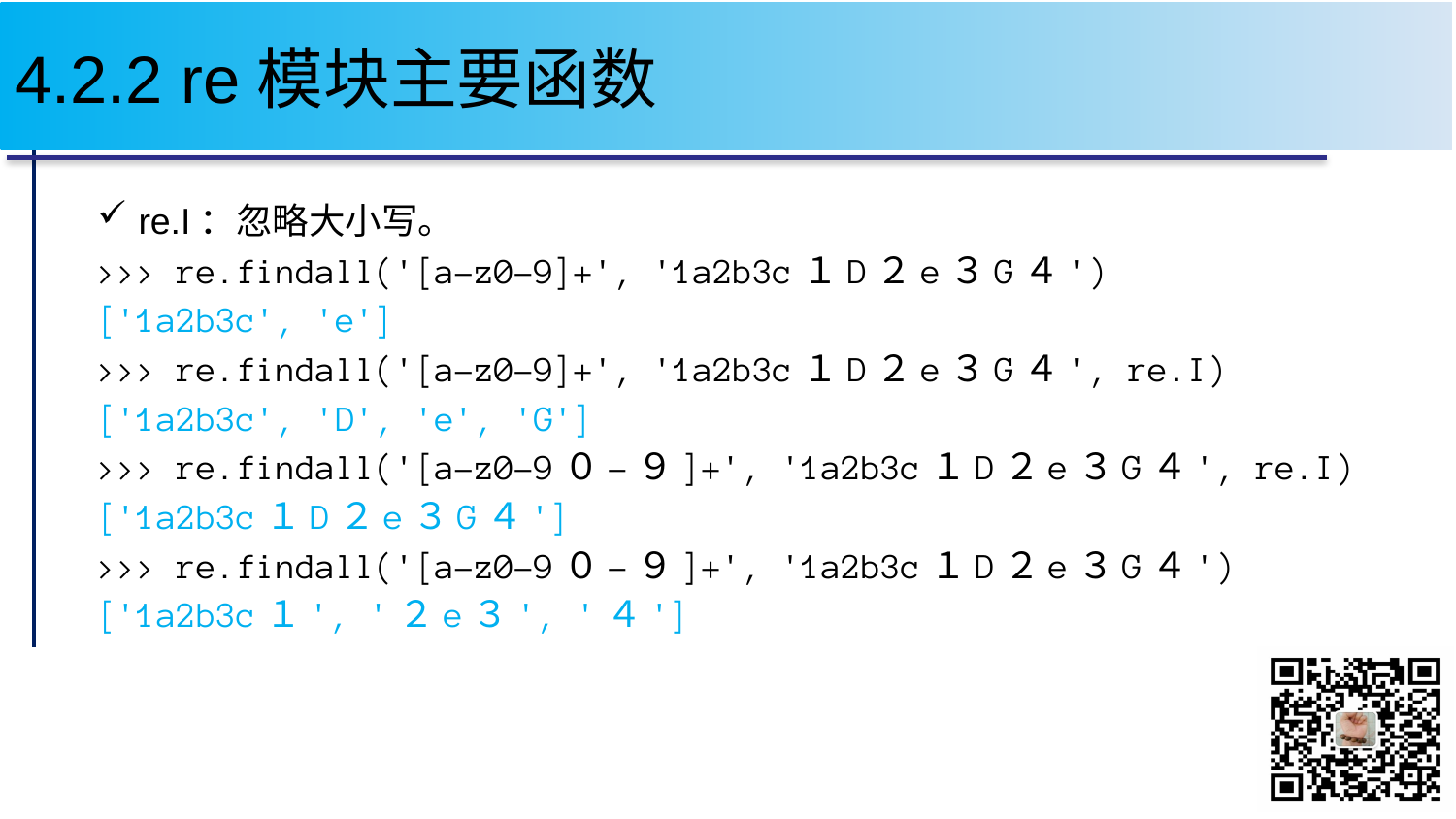

97
# 4.2.2 re模块主要函数
re.I：忽略大小写。
>>> re.findall('[a-z0-9]+', '1a2b3c１D２e３G４')
['1a2b3c', 'e']
>>> re.findall('[a-z0-9]+', '1a2b3c１D２e３G４', re.I)
['1a2b3c', 'D', 'e', 'G']
>>> re.findall('[a-z0-9０-９]+', '1a2b3c１D２e３G４', re.I)
['1a2b3c１D２e３G４']
>>> re.findall('[a-z0-9０-９]+', '1a2b3c１D２e３G４')
['1a2b3c１', '２e３', '４']